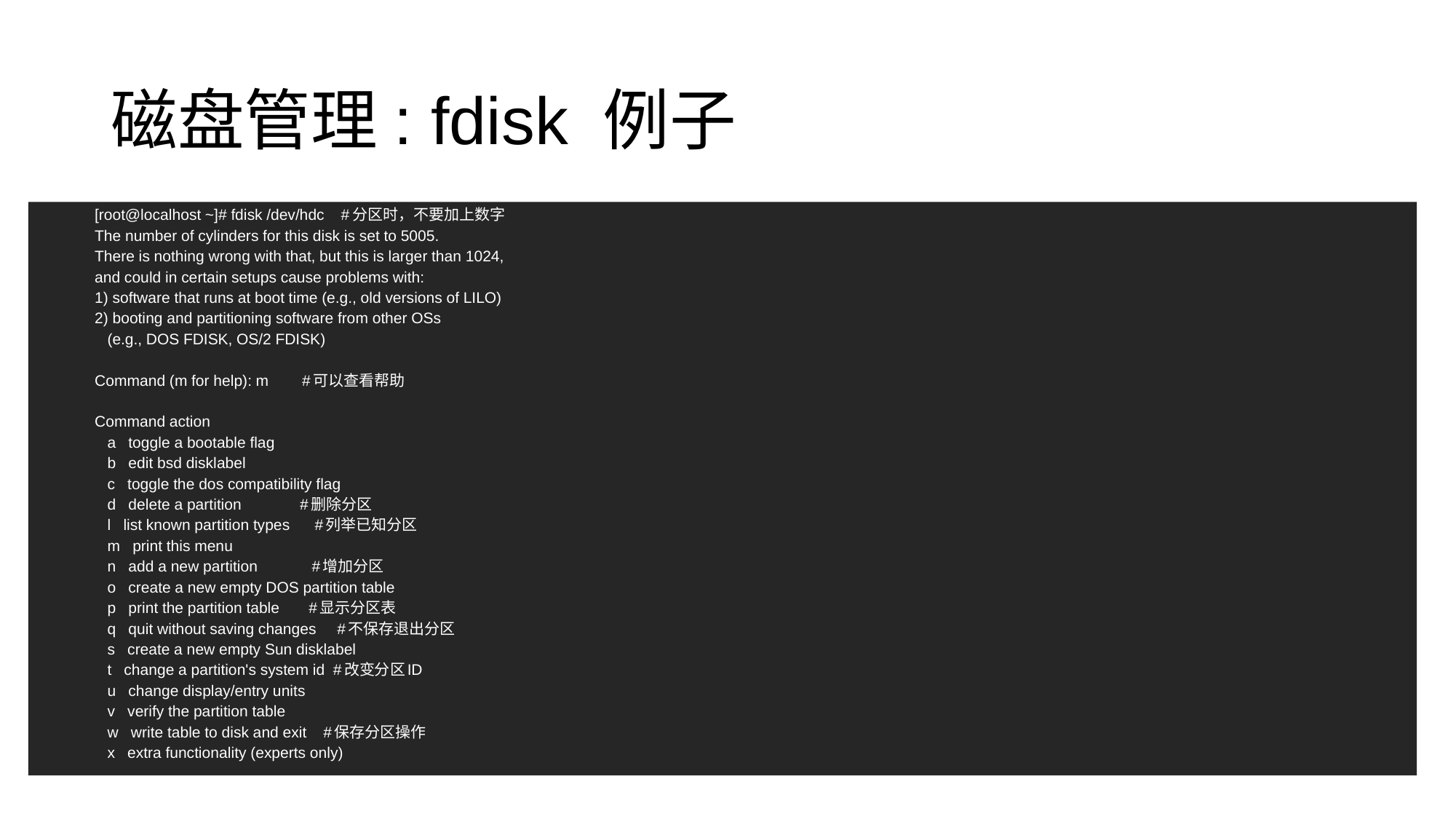

# 磁盘管理: fdisk 例子
[root@localhost ~]# fdisk /dev/hdc    #分区时，不要加上数字
The number of cylinders for this disk is set to 5005.
There is nothing wrong with that, but this is larger than 1024,
and could in certain setups cause problems with:
1) software that runs at boot time (e.g., old versions of LILO)
2) booting and partitioning software from other OSs
   (e.g., DOS FDISK, OS/2 FDISK)

Command (m for help): m        #可以查看帮助

Command action
   a   toggle a bootable flag
   b   edit bsd disklabel
   c   toggle the dos compatibility flag
   d   delete a partition              #删除分区
   l   list known partition types      #列举已知分区
   m   print this menu
   n   add a new partition             #增加分区
   o   create a new empty DOS partition table
   p   print the partition table       #显示分区表
   q   quit without saving changes     #不保存退出分区
   s   create a new empty Sun disklabel
   t   change a partition's system id  #改变分区ID
   u   change display/entry units
   v   verify the partition table
   w   write table to disk and exit    #保存分区操作
   x   extra functionality (experts only)